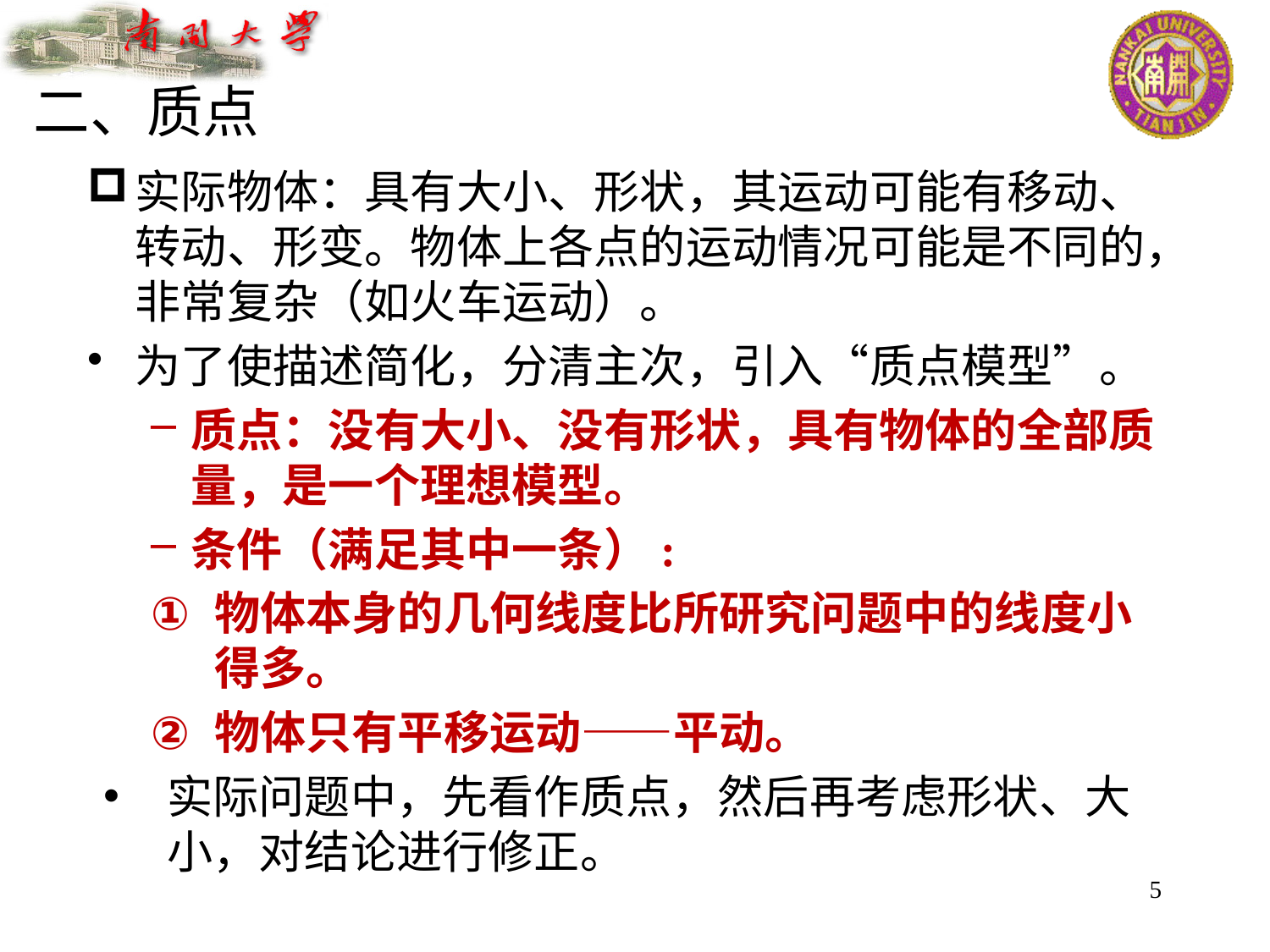

二、质点
实际物体：具有大小、形状，其运动可能有移动、转动、形变。物体上各点的运动情况可能是不同的，非常复杂（如火车运动）。
为了使描述简化，分清主次，引入“质点模型”。
质点：没有大小、没有形状，具有物体的全部质量，是一个理想模型。
条件（满足其中一条）:
物体本身的几何线度比所研究问题中的线度小得多。
物体只有平移运动——平动。
实际问题中，先看作质点，然后再考虑形状、大小，对结论进行修正。

5